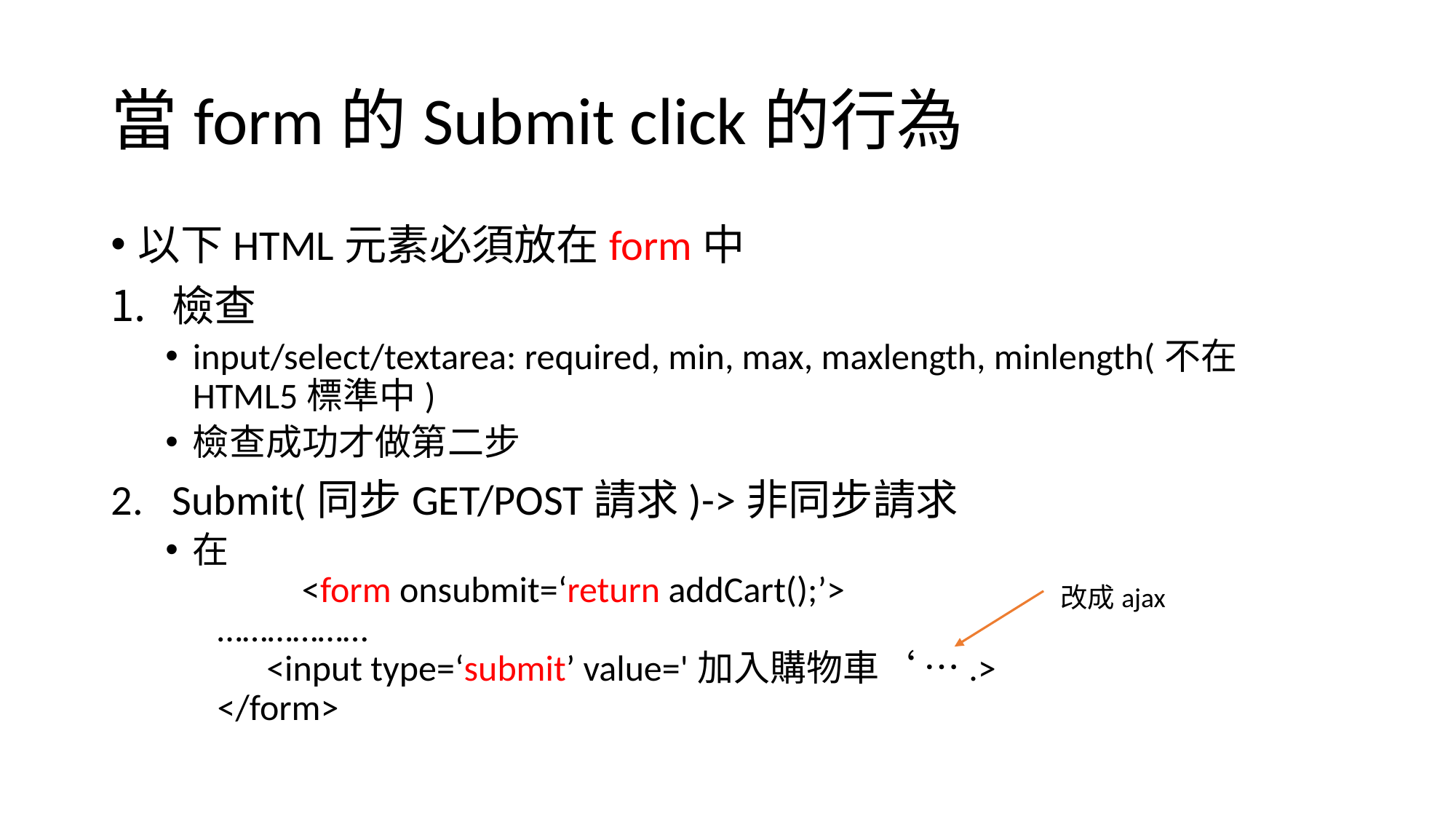

# 當form的Submit click的行為
以下HTML元素必須放在form中
檢查
input/select/textarea: required, min, max, maxlength, minlength(不在HTML5標準中)
檢查成功才做第二步
Submit(同步GET/POST請求)->非同步請求
在
	<form onsubmit=‘return addCart();’>
   ………………
         <input type=‘submit’ value='加入購物車‘ ….>
   </form>

改成ajax